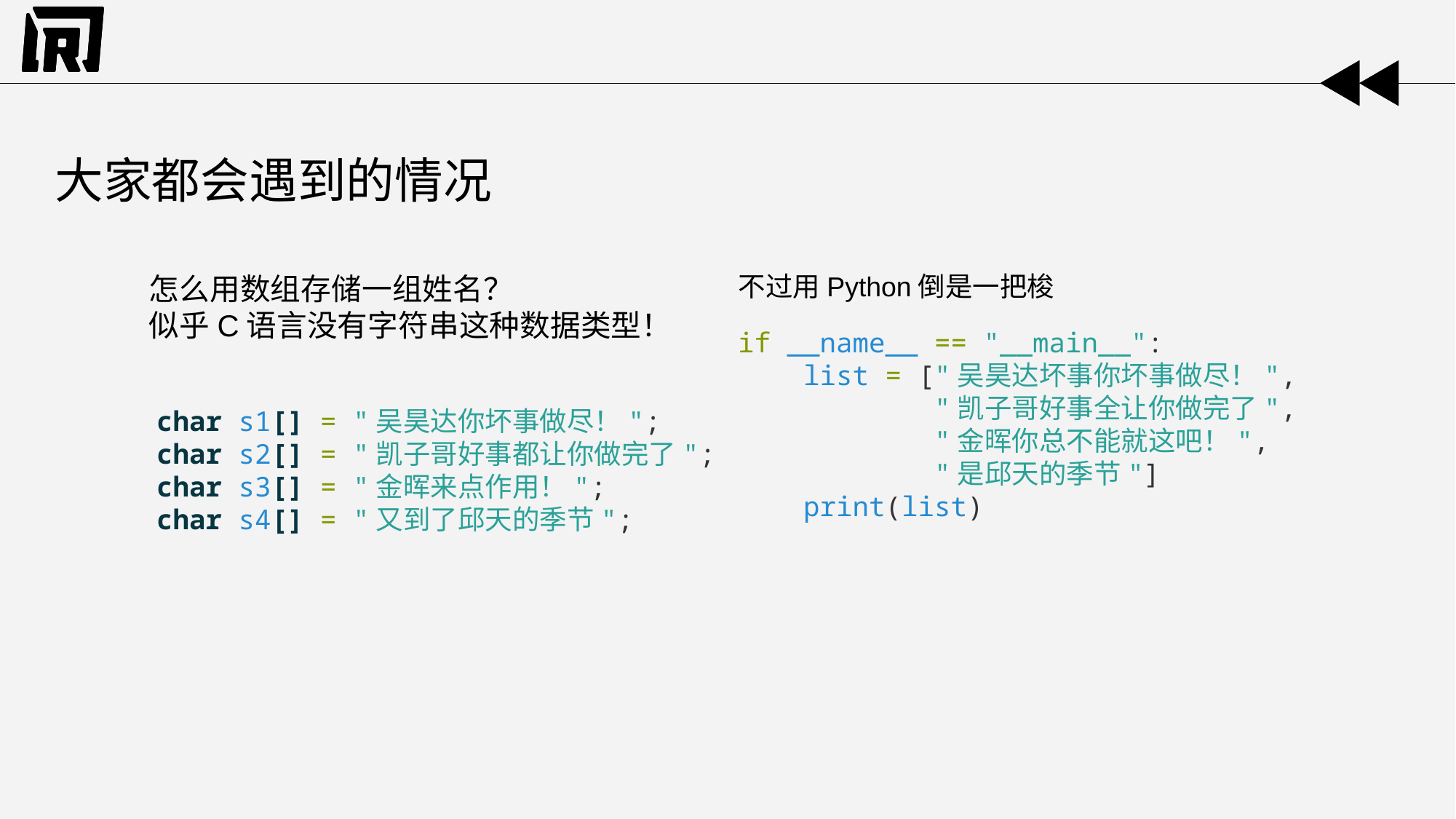

# 大家都会遇到的情况
怎么用数组存储一组姓名？
似乎C语言没有字符串这种数据类型！
不过用Python倒是一把梭
if __name__ == "__main__":
    list = ["吴昊达坏事你坏事做尽！",
            "凯子哥好事全让你做完了",
            "金晖你总不能就这吧！",
            "是邱天的季节"]
    print(list)

    char s1[] = "吴昊达你坏事做尽！";
    char s2[] = "凯子哥好事都让你做完了";
    char s3[] = "金晖来点作用！";
    char s4[] = "又到了邱天的季节";